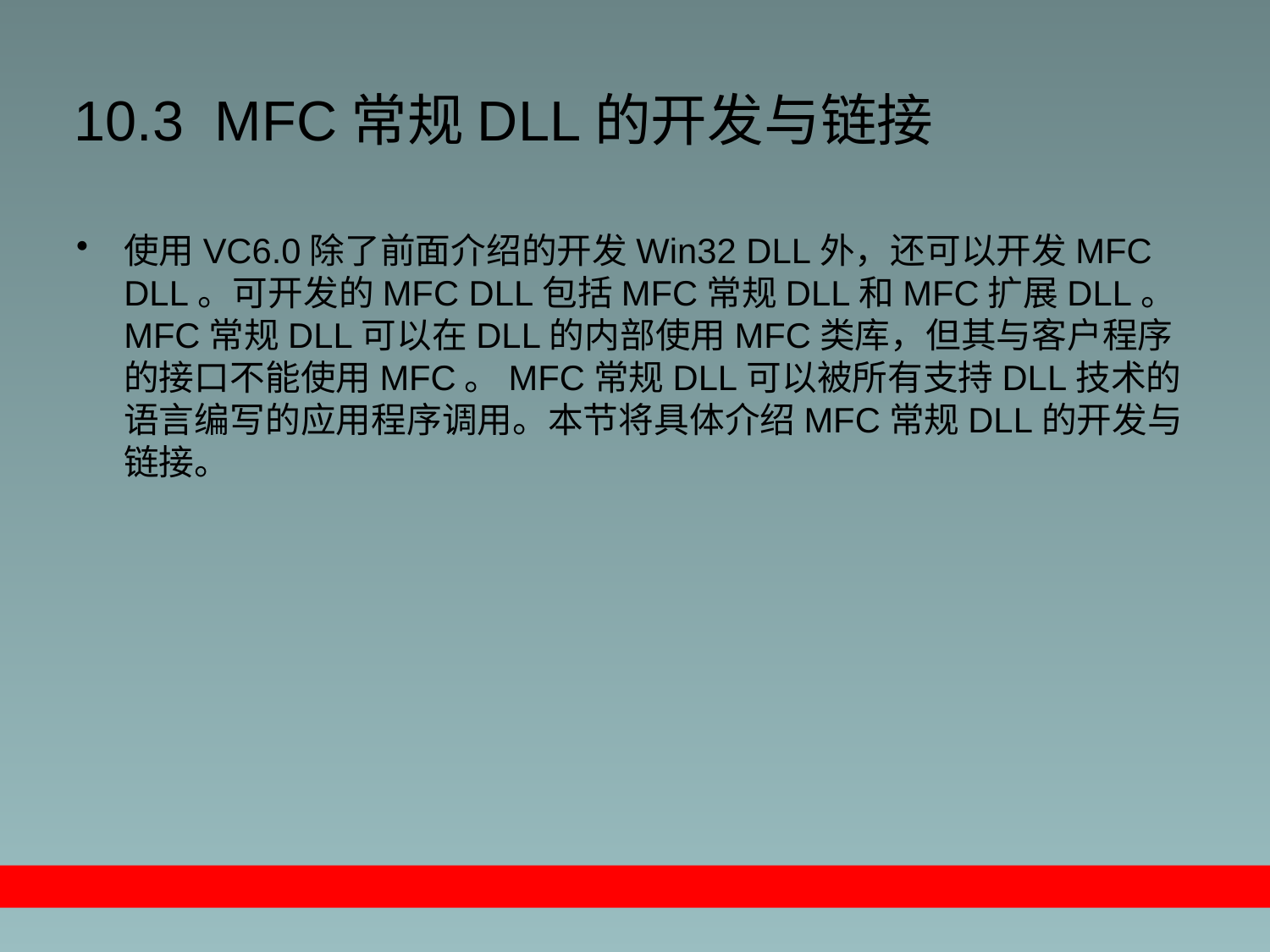

# 10.3  MFC常规DLL的开发与链接
使用VC6.0除了前面介绍的开发Win32 DLL外，还可以开发MFC DLL。可开发的MFC DLL包括MFC常规DLL和MFC扩展DLL。MFC常规DLL可以在DLL的内部使用MFC类库，但其与客户程序的接口不能使用MFC。MFC常规DLL可以被所有支持DLL技术的语言编写的应用程序调用。本节将具体介绍MFC常规DLL的开发与链接。